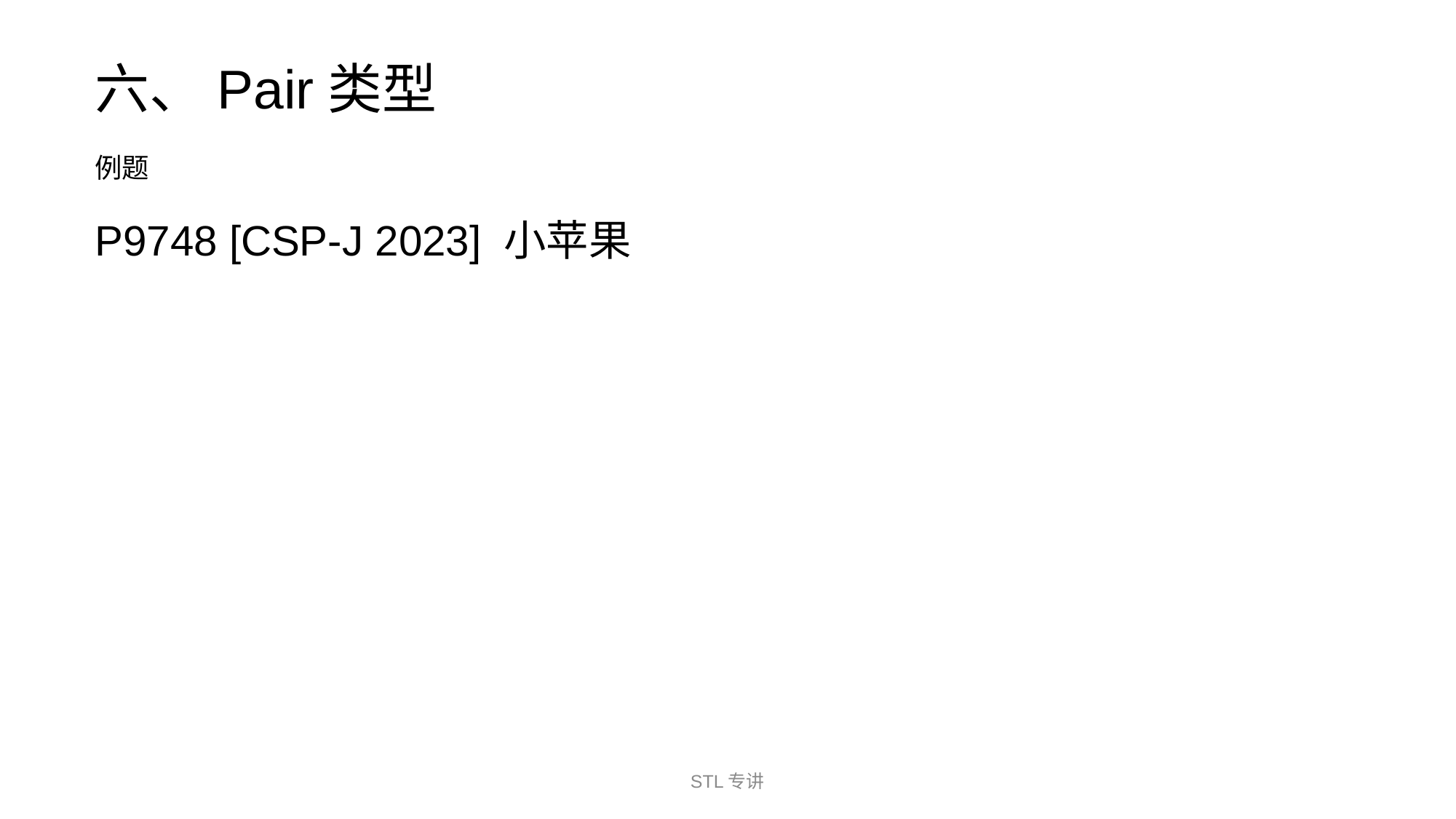

六、Pair类型
例题
P9748 [CSP-J 2023] 小苹果

STL专讲
34